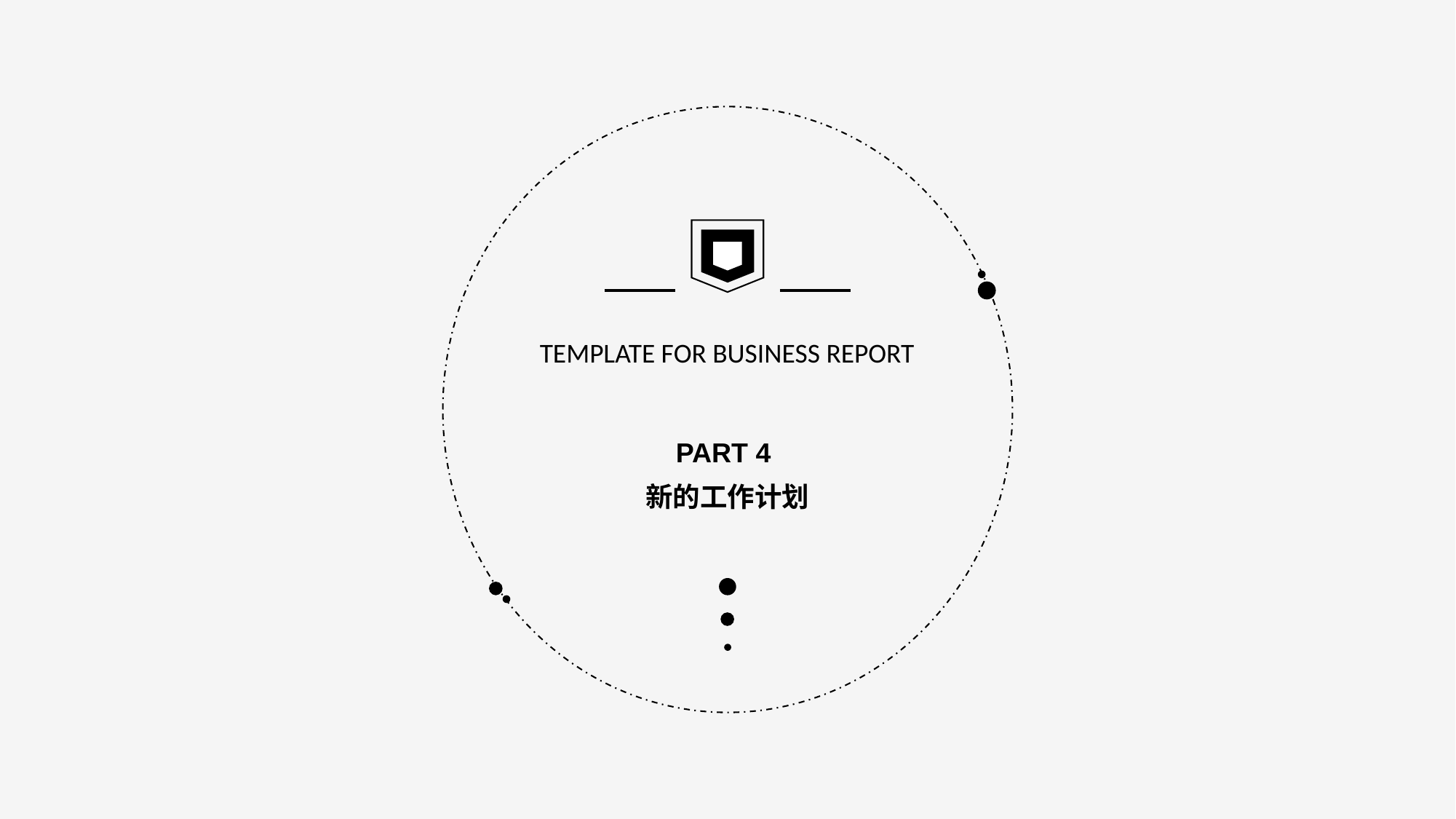

TEMPLATE FOR BUSINESS REPORT

PART 4
新的工作计划